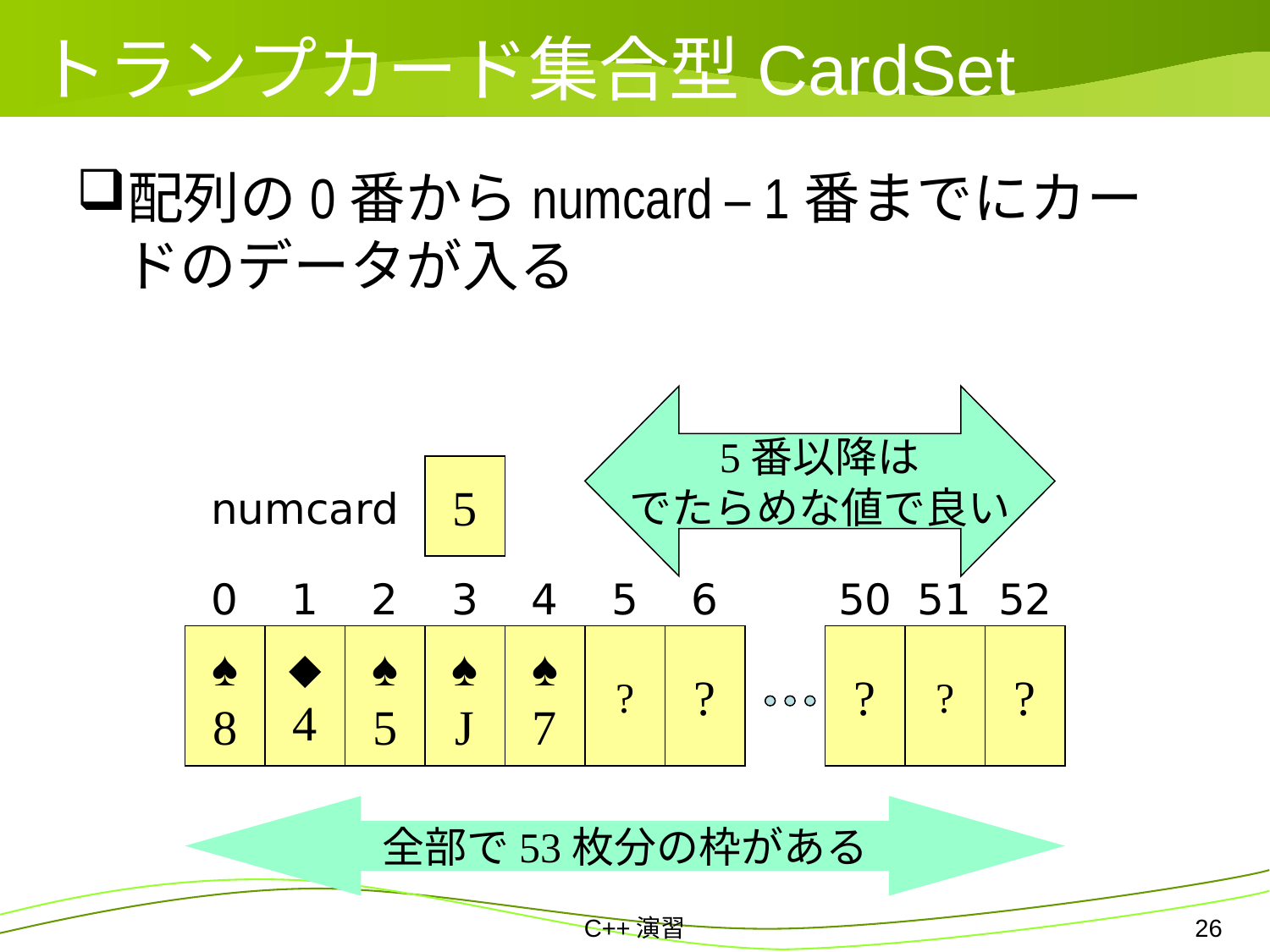

# トランプカード集合型CardSet
配列の0番からnumcard – 1番までにカードのデータが入る
5番以降は
でたらめな値で良い
5
numcard
0
1
3
5
51
2
4
6
50
52
♠
8
◆
4
♠
5
♠
J
♠
7
?
?
?
?
?

全部で53枚分の枠がある
C++演習
26